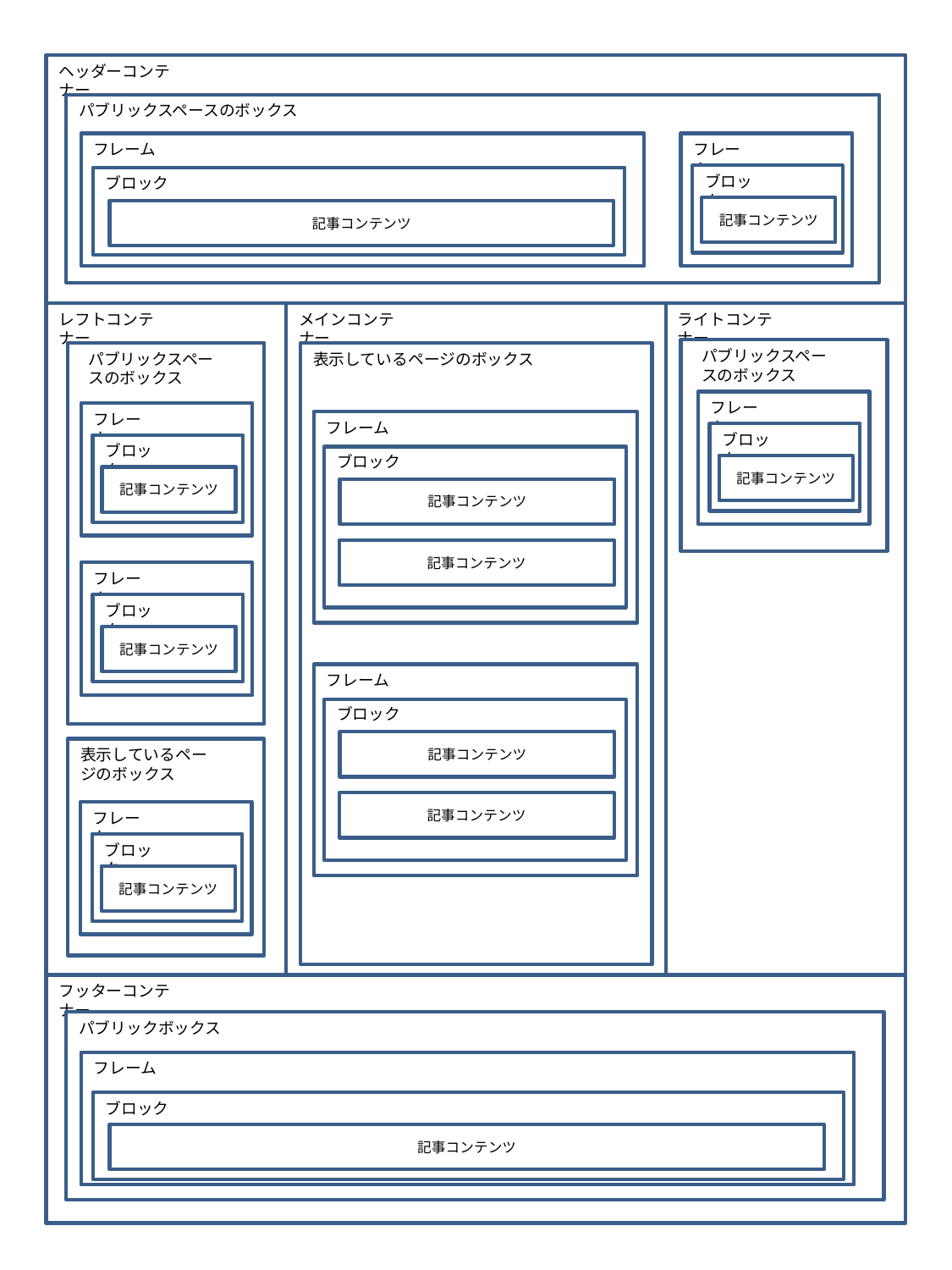

ヘッダーコンテナー

パブリックスペースのボックス
フレーム
フレーム

ブロック

記事コンテンツ

ブロック

記事コンテンツ
ライトコンテナー

メインコンテナー

レフトコンテナー

パブリックスペースのボックス

パブリックスペースのボックス

表示しているページのボックス
フレーム

ブロック

記事コンテンツ
フレーム

ブロック

記事コンテンツ
フレーム

ブロック

記事コンテンツ
記事コンテンツ
フレーム

ブロック

記事コンテンツ
フレーム

ブロック

記事コンテンツ
記事コンテンツ

表示しているページのボックス
フレーム

ブロック

記事コンテンツ
フッターコンテナー

パブリックボックス
フレーム

ブロック

記事コンテンツ